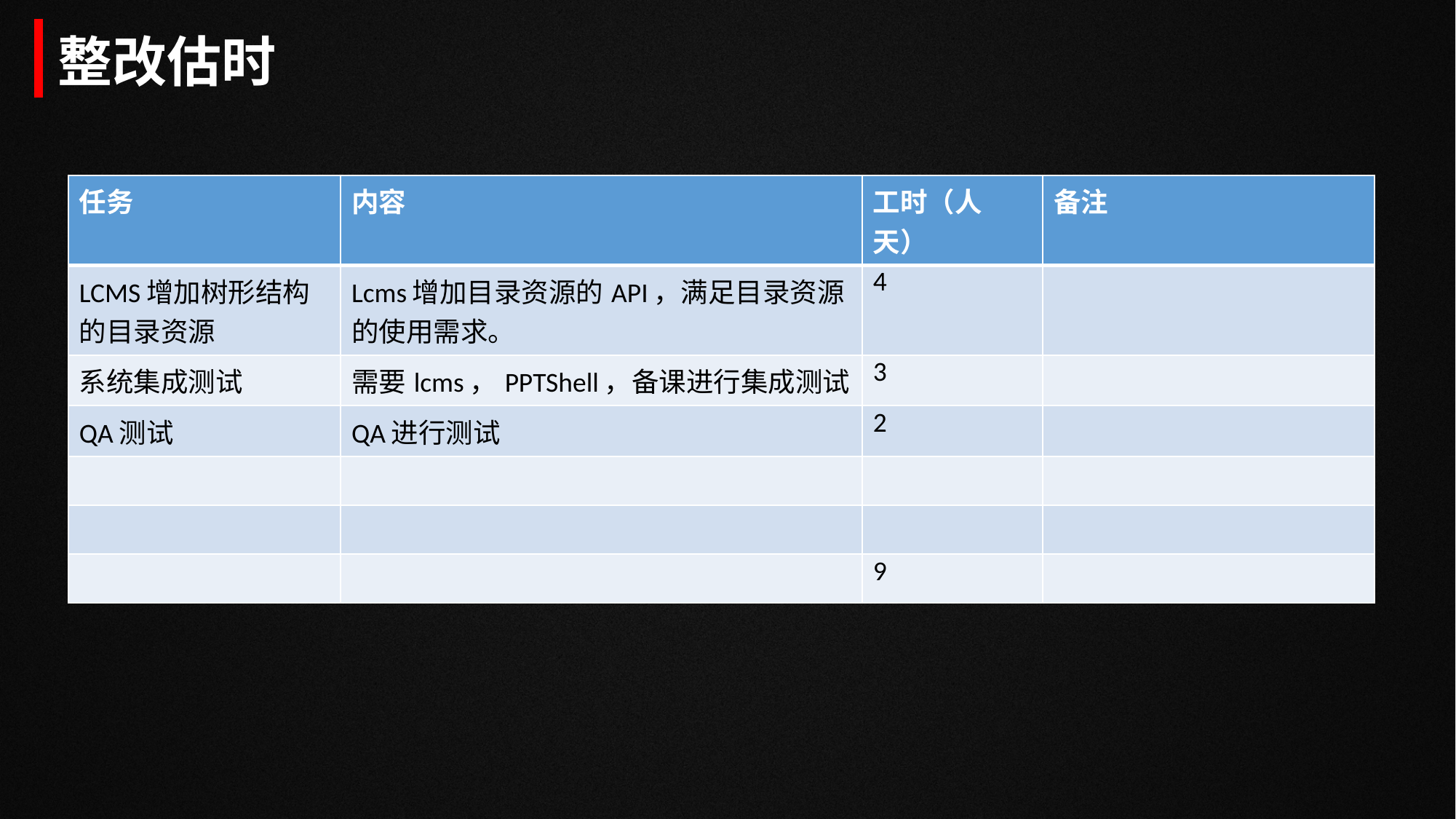

整改估时
| 任务 | 内容 | 工时（人天） | 备注 |
| --- | --- | --- | --- |
| LCMS增加树形结构的目录资源 | Lcms增加目录资源的API，满足目录资源的使用需求。 | 4 |  |
| 系统集成测试 | 需要lcms，PPTShell，备课进行集成测试 | 3 |  |
| QA测试 | QA进行测试 | 2 |  |
|  |  |  |  |
|  |  |  |  |
|  |  | 9 |  |